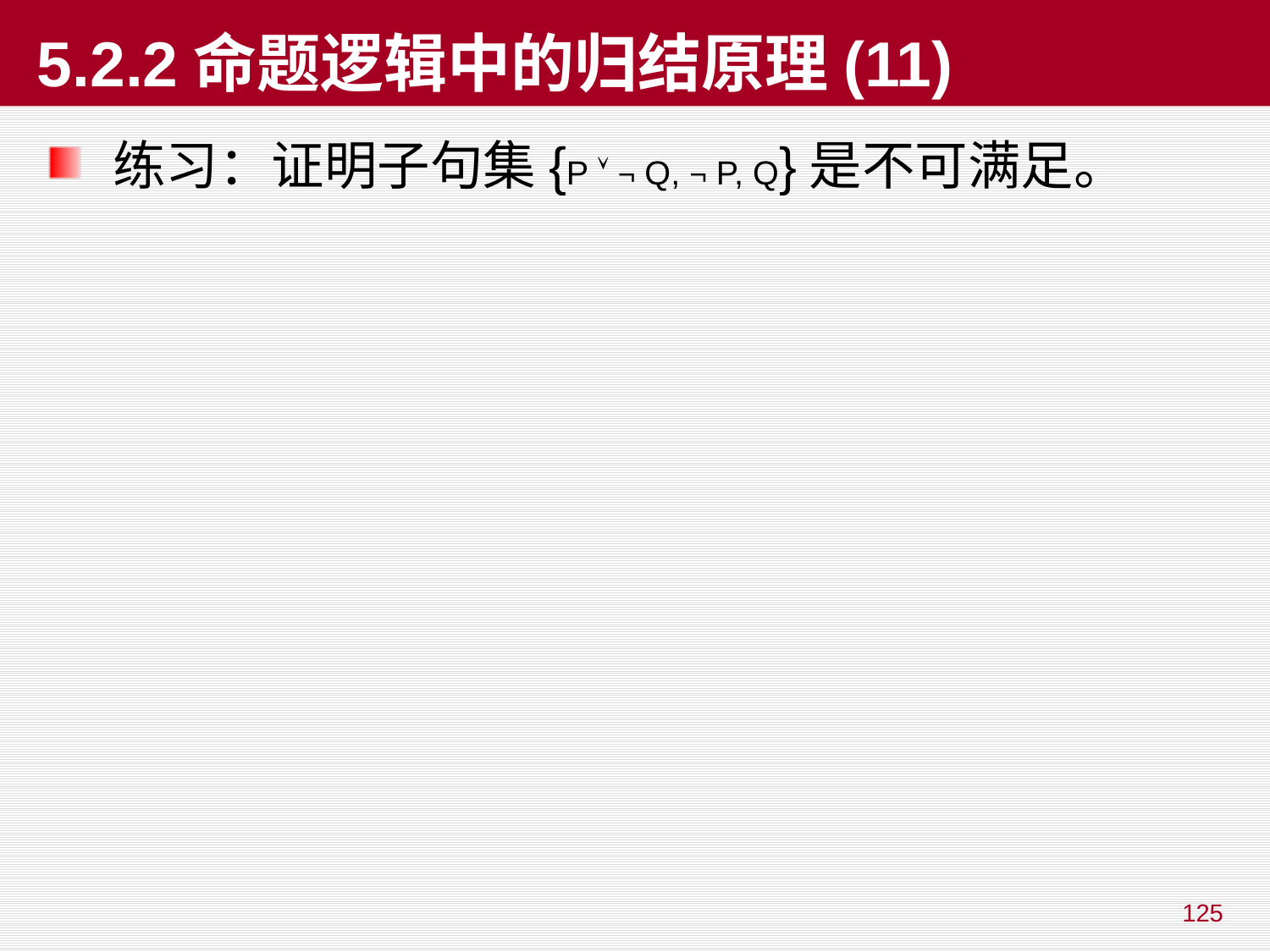

# 5.2.2命题逻辑中的归结原理(11)
练习：证明子句集{P ∨ ¬ Q, ¬ P, Q}是不可满足。

125